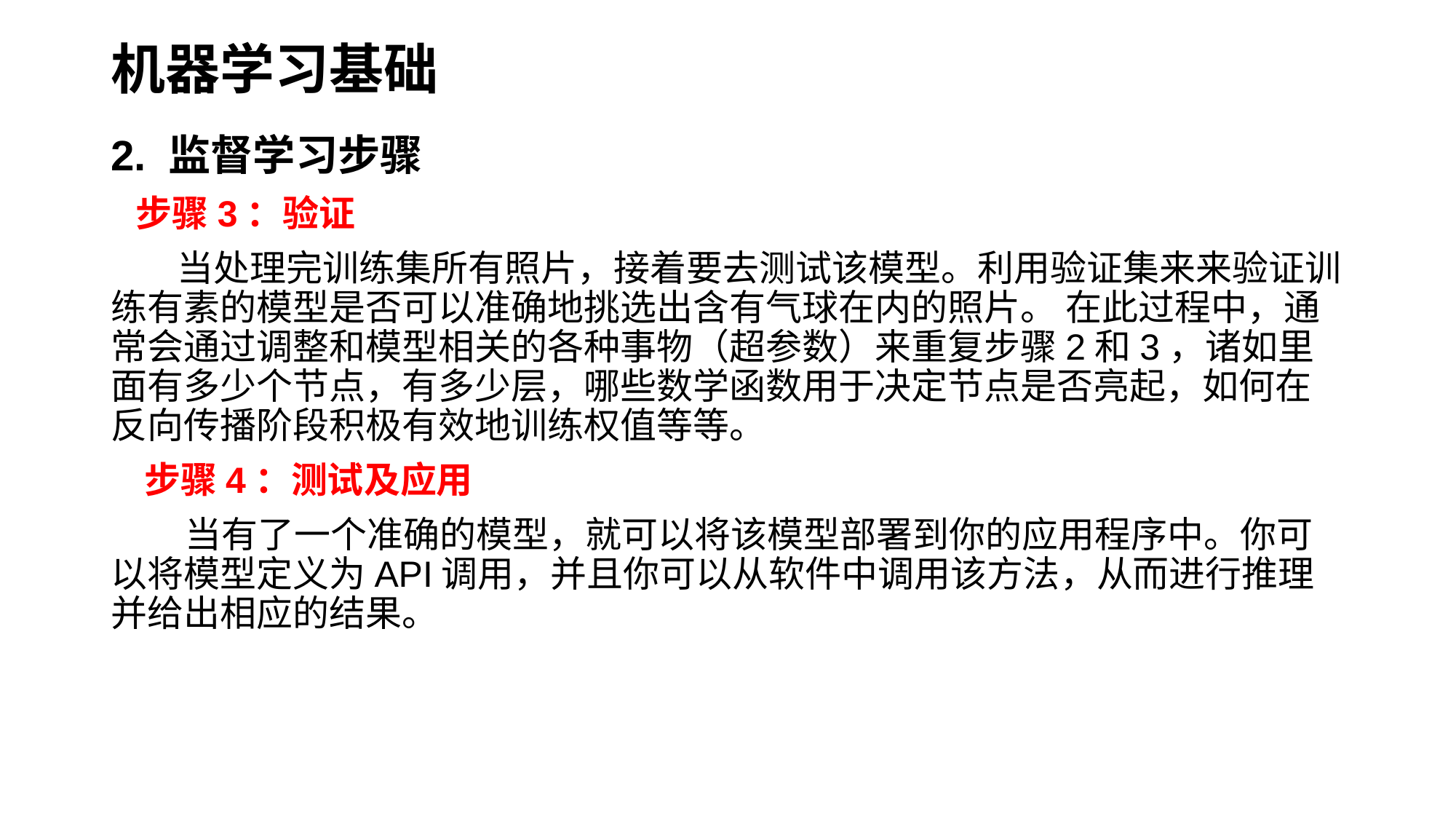

# 机器学习基础
2. 监督学习步骤
  步骤3：验证
       当处理完训练集所有照片，接着要去测试该模型。利用验证集来来验证训练有素的模型是否可以准确地挑选出含有气球在内的照片。 在此过程中，通常会通过调整和模型相关的各种事物（超参数）来重复步骤2和3，诸如里面有多少个节点，有多少层，哪些数学函数用于决定节点是否亮起，如何在反向传播阶段积极有效地训练权值等等。
   步骤4：测试及应用
        当有了一个准确的模型，就可以将该模型部署到你的应用程序中。你可以将模型定义为API调用，并且你可以从软件中调用该方法，从而进行推理并给出相应的结果。